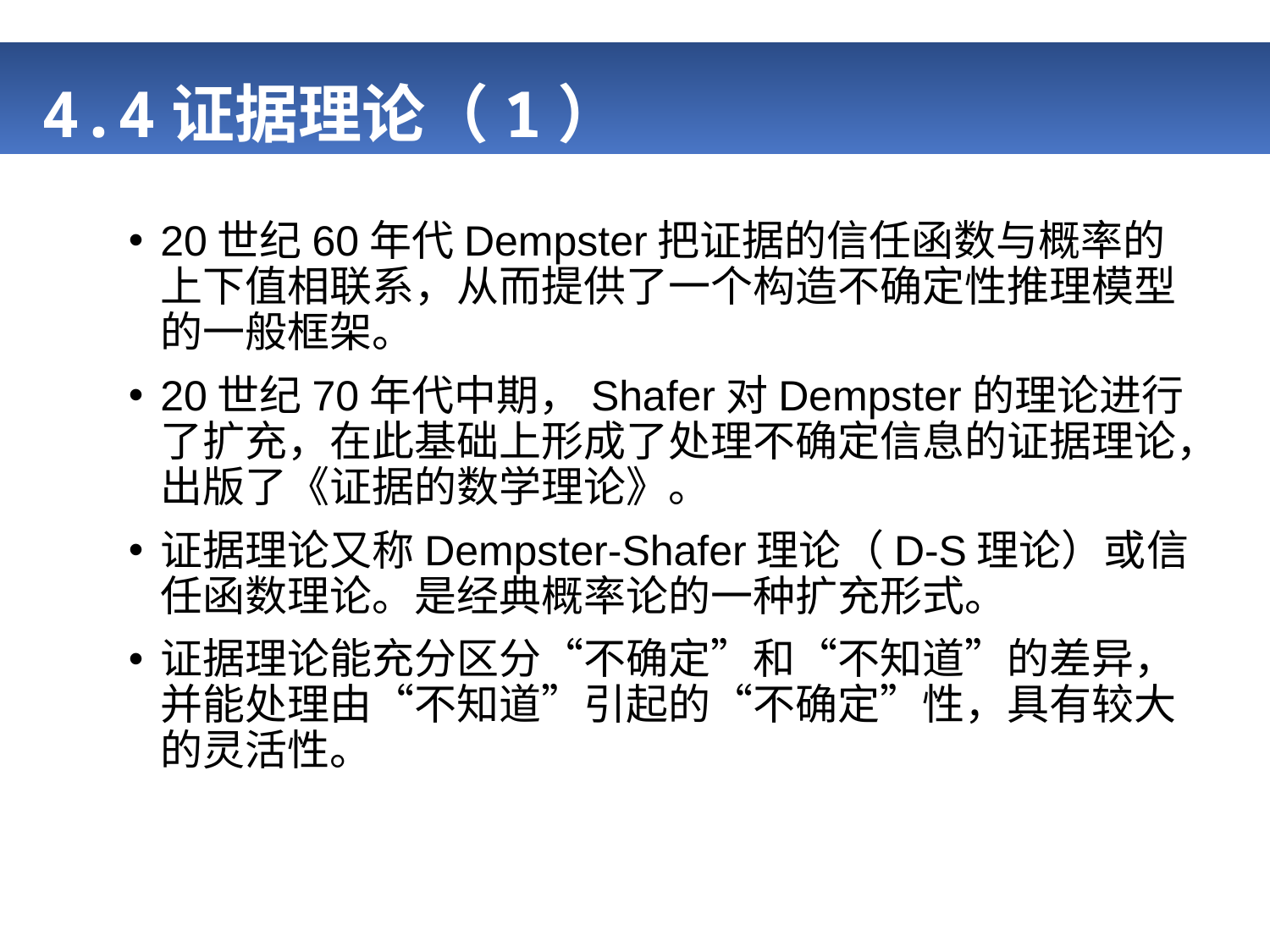

# 4.4证据理论（1）
20世纪60年代Dempster把证据的信任函数与概率的上下值相联系，从而提供了一个构造不确定性推理模型的一般框架。
20世纪70年代中期，Shafer对Dempster的理论进行了扩充，在此基础上形成了处理不确定信息的证据理论，出版了《证据的数学理论》。
证据理论又称Dempster-Shafer理论（D-S理论）或信任函数理论。是经典概率论的一种扩充形式。
证据理论能充分区分“不确定”和“不知道”的差异，并能处理由“不知道”引起的“不确定”性，具有较大的灵活性。